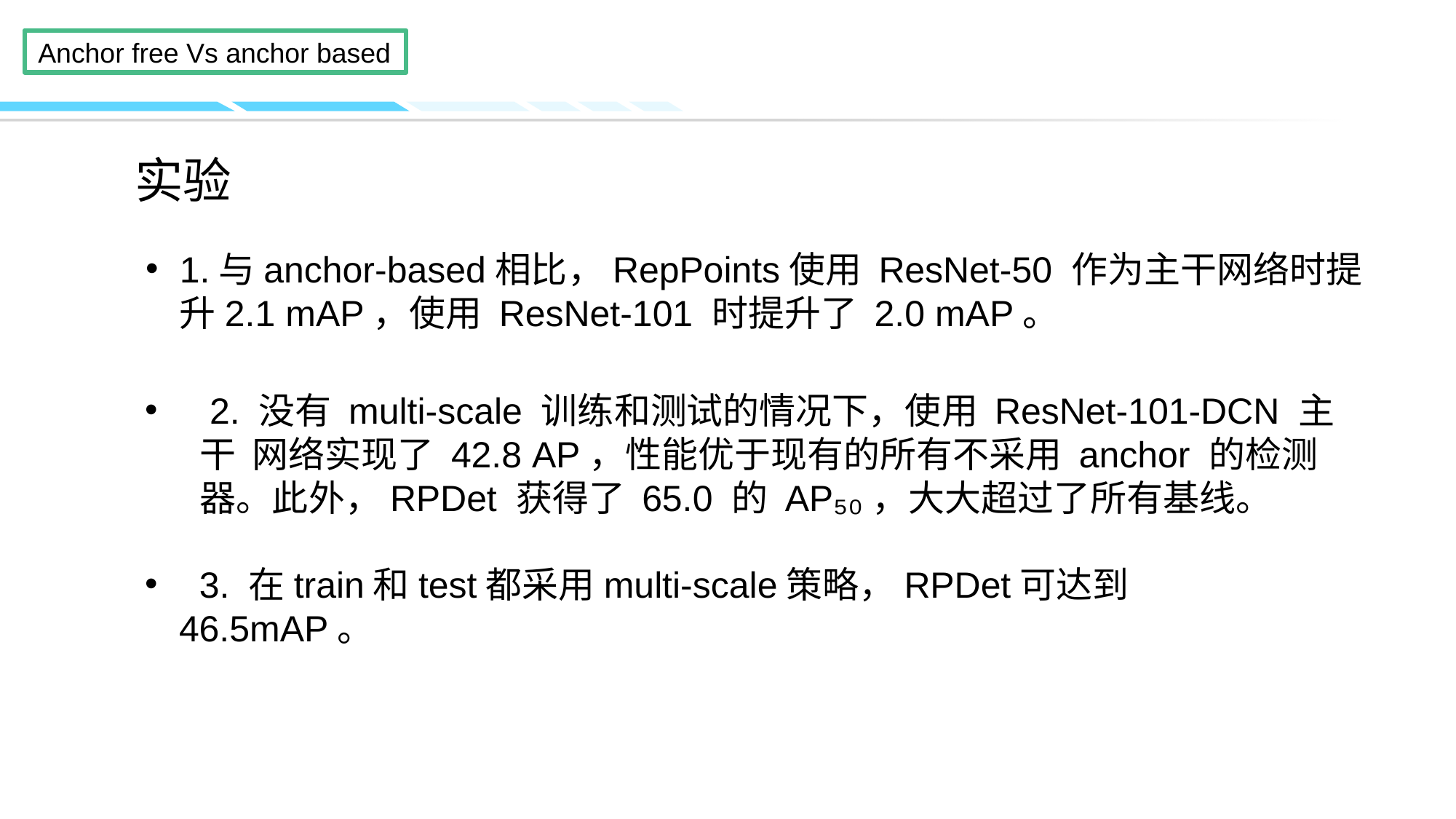

# 实验
1.与anchor-based相比，RepPoints使用 ResNet-50 作为主干网络时提升2.1 mAP，使用 ResNet-101 时提升了 2.0 mAP。
 2. 没有 multi-scale 训练和测试的情况下，使用 ResNet-101-DCN 主干  网络实现了 42.8 AP，性能优于现有的所有不采用 anchor 的检测器。此外，RPDet 获得了 65.0 的 AP₅₀，大大超过了所有基线。
  3. 在train和test都采用multi-scale策略，RPDet可达到46.5mAP。